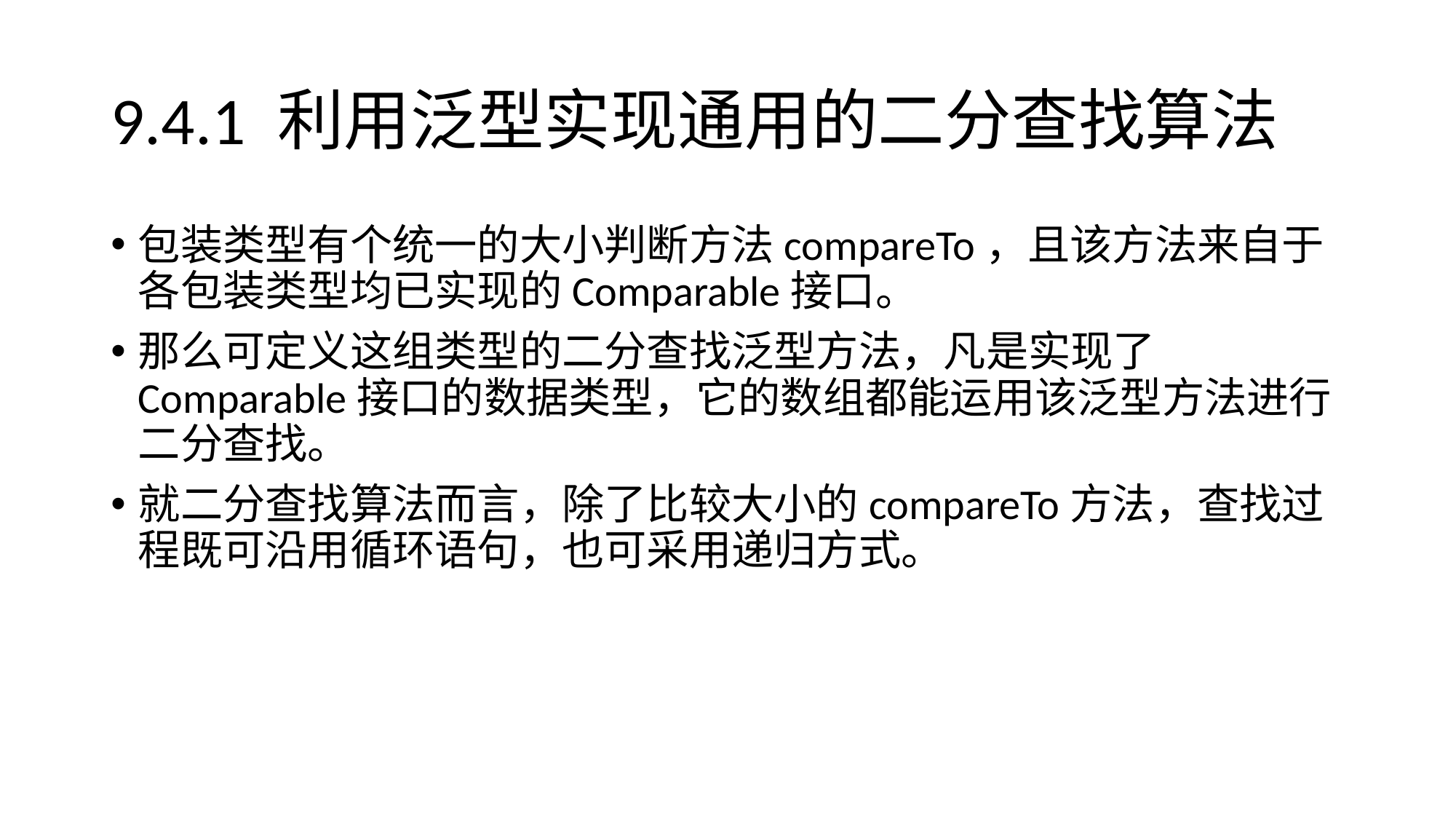

# 9.4.1 利用泛型实现通用的二分查找算法
包装类型有个统一的大小判断方法compareTo，且该方法来自于各包装类型均已实现的Comparable接口。
那么可定义这组类型的二分查找泛型方法，凡是实现了Comparable接口的数据类型，它的数组都能运用该泛型方法进行二分查找。
就二分查找算法而言，除了比较大小的compareTo方法，查找过程既可沿用循环语句，也可采用递归方式。